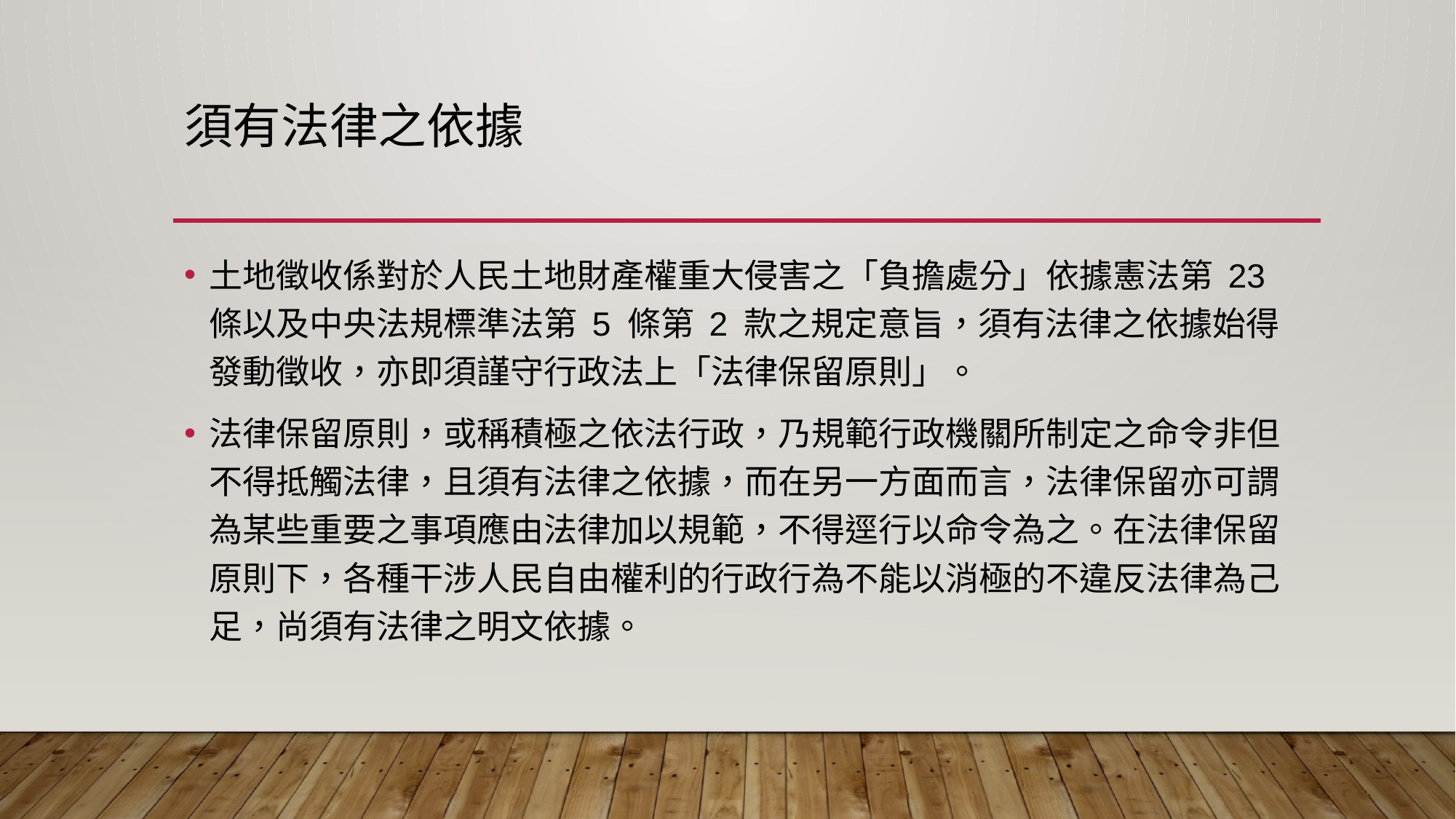

# 須有法律之依據
土地徵收係對於人民土地財產權重大侵害之「負擔處分」依據憲法第 23 條以及中央法規標準法第 5 條第 2 款之規定意旨，須有法律之依據始得發動徵收，亦即須謹守行政法上「法律保留原則」。
法律保留原則，或稱積極之依法行政，乃規範行政機關所制定之命令非但不得抵觸法律，且須有法律之依據，而在另一方面而言，法律保留亦可謂為某些重要之事項應由法律加以規範，不得逕行以命令為之。在法律保留原則下，各種干涉人民自由權利的行政行為不能以消極的不違反法律為己足，尚須有法律之明文依據。